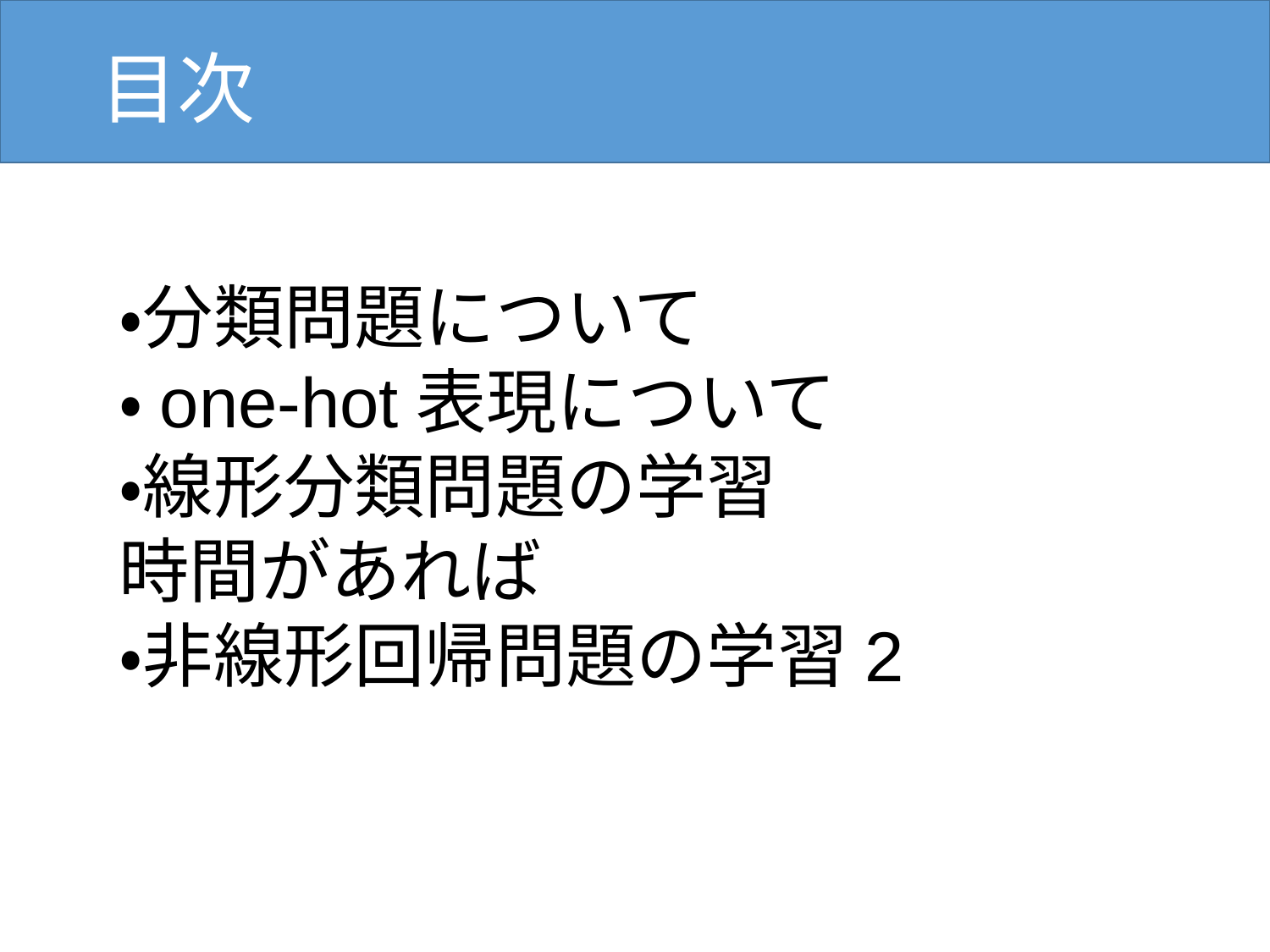

# 目次
・分類問題について
・one-hot表現について
・線形分類問題の学習
時間があれば
・非線形回帰問題の学習2